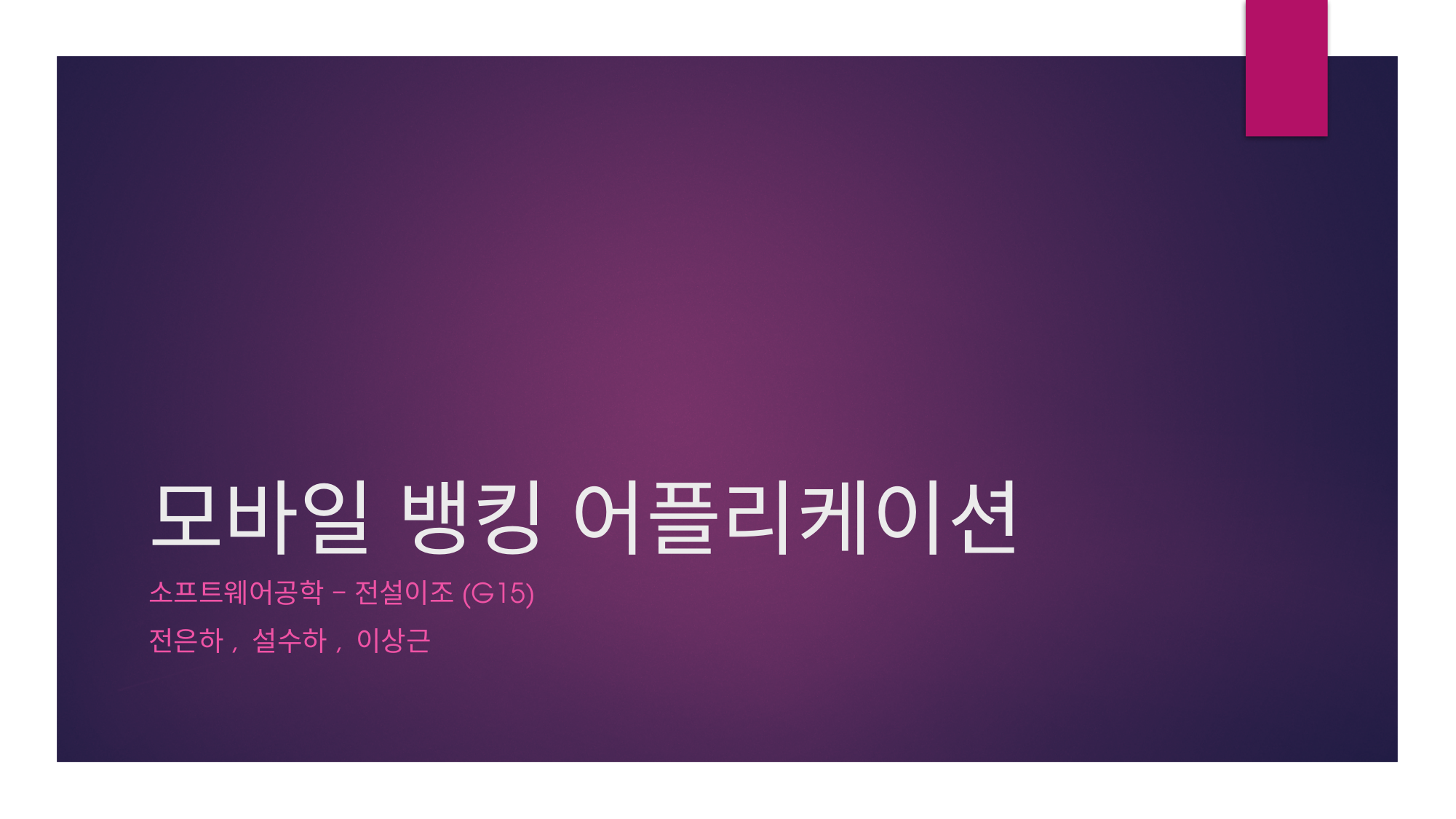

# 모바일 뱅킹 어플리케이션
소프트웨어공학 – 전설이조(g15)
전은하, 설수하, 이상근